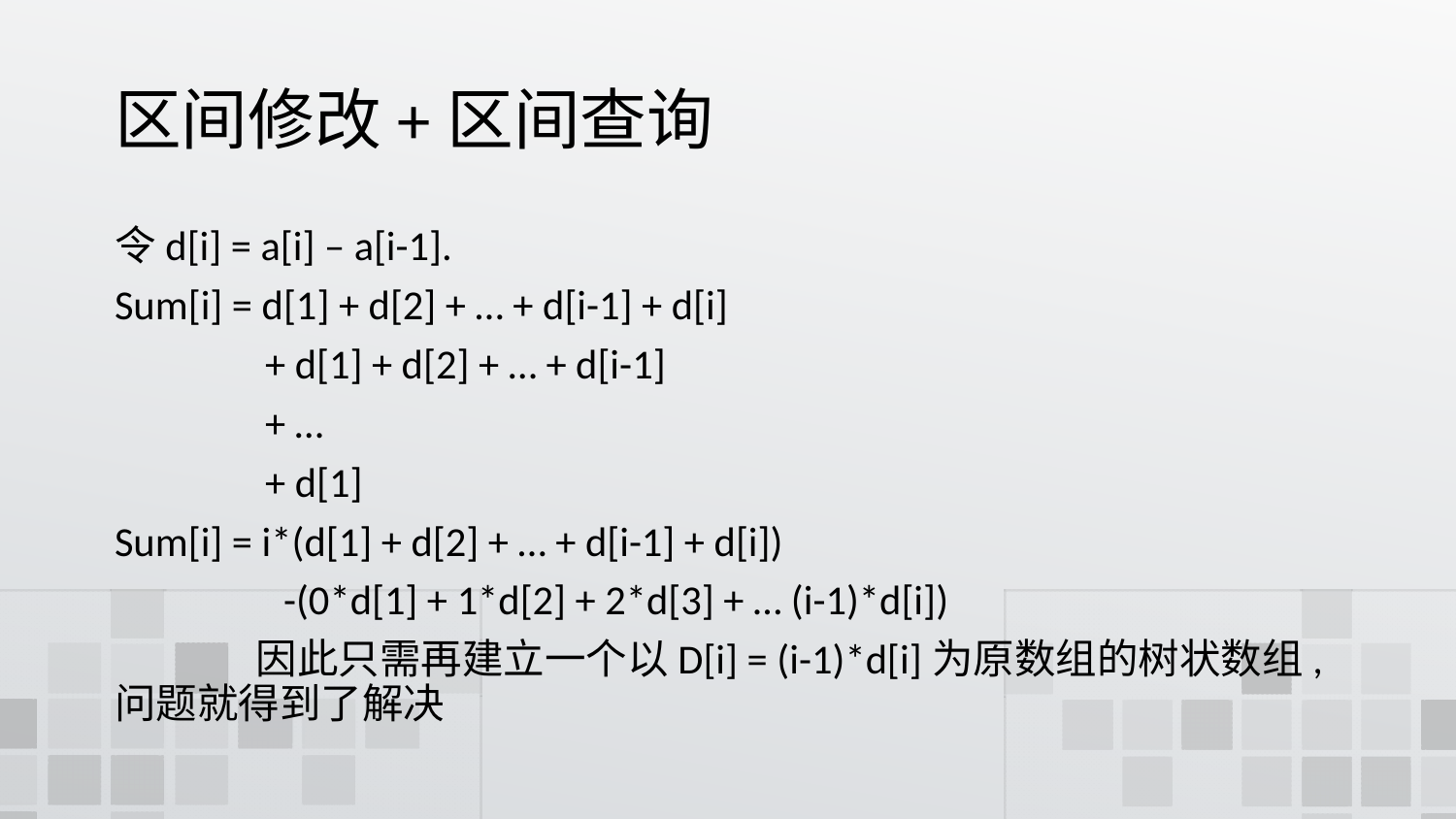

# 区间修改+区间查询
令d[i] = a[i] – a[i-1].
Sum[i] = d[1] + d[2] + … + d[i-1] + d[i]
	 + d[1] + d[2] + … + d[i-1]
	 + …
	 + d[1]
Sum[i] = i*(d[1] + d[2] + … + d[i-1] + d[i])
	   -(0*d[1] + 1*d[2] + 2*d[3] + … (i-1)*d[i])
	因此只需再建立一个以D[i] = (i-1)*d[i]为原数组的树状数组,问题就得到了解决